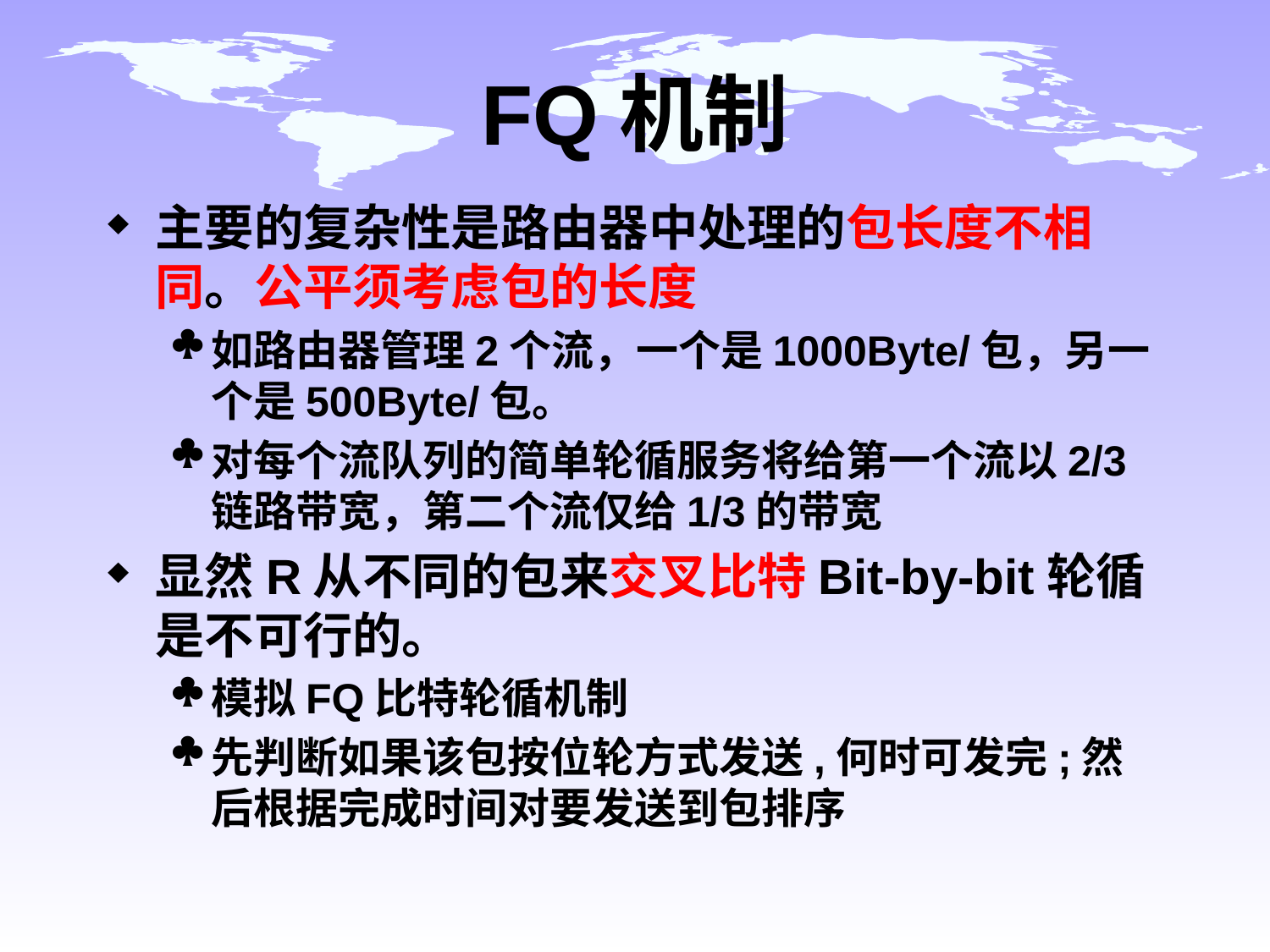

# FQ机制
主要的复杂性是路由器中处理的包长度不相同。公平须考虑包的长度
如路由器管理2个流，一个是1000Byte/包，另一个是500Byte/包。
对每个流队列的简单轮循服务将给第一个流以2/3链路带宽，第二个流仅给1/3的带宽
显然R从不同的包来交叉比特Bit-by-bit轮循是不可行的。
模拟FQ比特轮循机制
先判断如果该包按位轮方式发送,何时可发完;然后根据完成时间对要发送到包排序